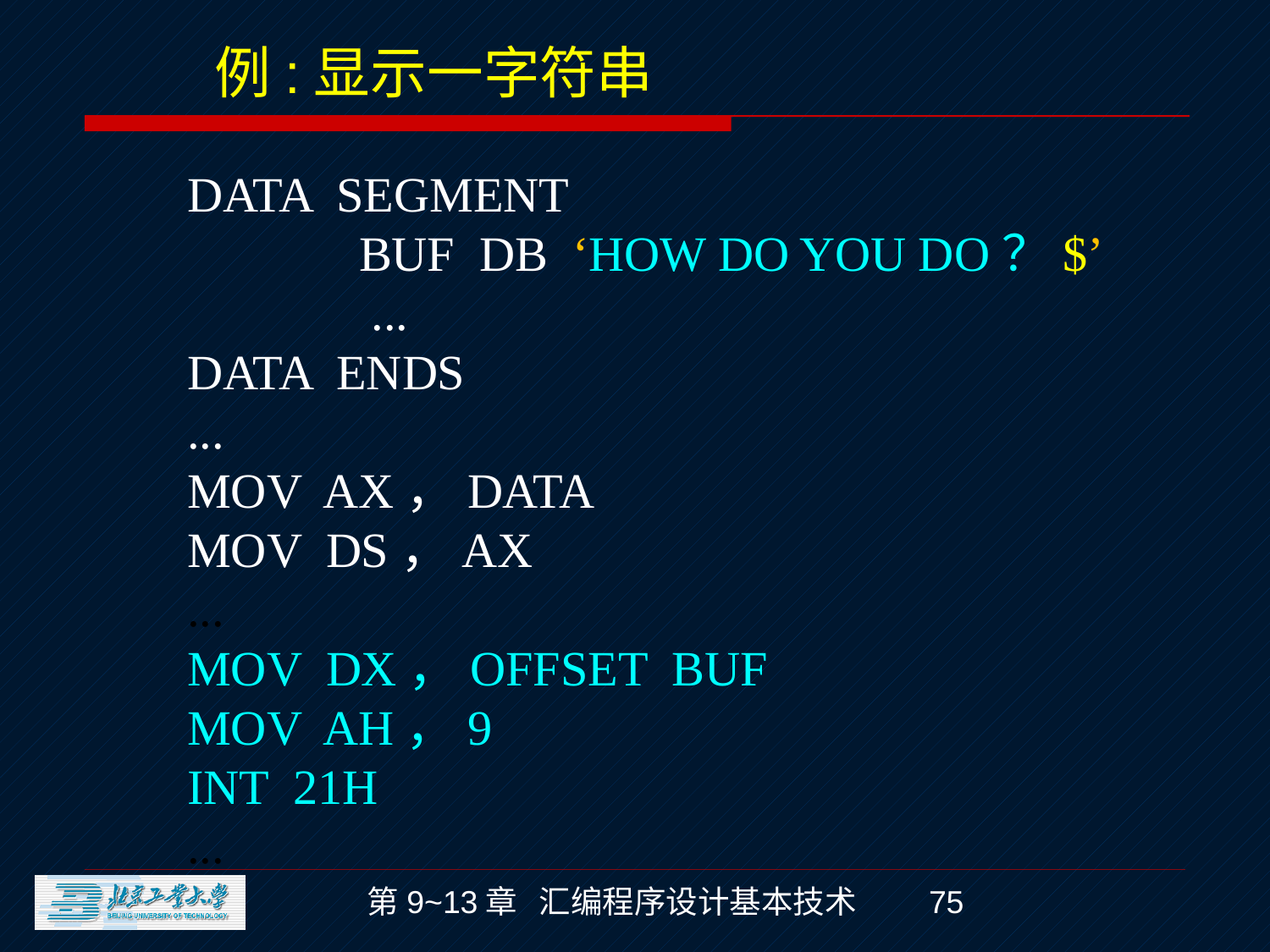

例:显示一字符串
DATA  SEGMENT
              BUF  DB  ‘HOW DO YOU DO？$’
               ...
DATA  ENDS
...
MOV  AX，DATA
MOV  DS，AX
...
MOV  DX，OFFSET  BUF
MOV  AH，9
INT  21H
...